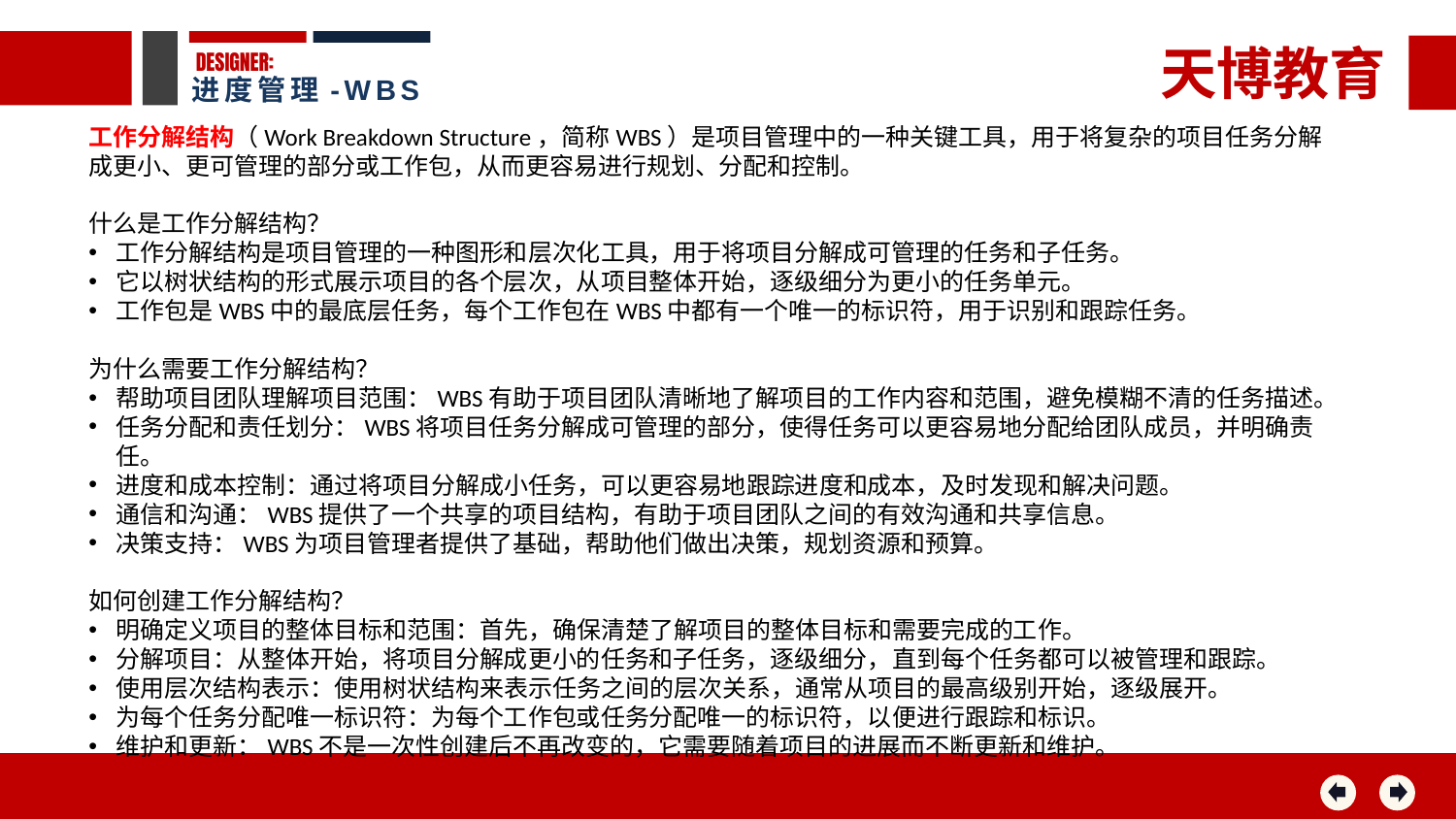

天博教育
DESIGNER:
进度管理-WBS
工作分解结构（Work Breakdown Structure，简称WBS）是项目管理中的一种关键工具，用于将复杂的项目任务分解成更小、更可管理的部分或工作包，从而更容易进行规划、分配和控制。

什么是工作分解结构？
工作分解结构是项目管理的一种图形和层次化工具，用于将项目分解成可管理的任务和子任务。
它以树状结构的形式展示项目的各个层次，从项目整体开始，逐级细分为更小的任务单元。
工作包是WBS中的最底层任务，每个工作包在WBS中都有一个唯一的标识符，用于识别和跟踪任务。

为什么需要工作分解结构？
帮助项目团队理解项目范围：WBS有助于项目团队清晰地了解项目的工作内容和范围，避免模糊不清的任务描述。
任务分配和责任划分：WBS将项目任务分解成可管理的部分，使得任务可以更容易地分配给团队成员，并明确责任。
进度和成本控制：通过将项目分解成小任务，可以更容易地跟踪进度和成本，及时发现和解决问题。
通信和沟通：WBS提供了一个共享的项目结构，有助于项目团队之间的有效沟通和共享信息。
决策支持：WBS为项目管理者提供了基础，帮助他们做出决策，规划资源和预算。

如何创建工作分解结构？
明确定义项目的整体目标和范围：首先，确保清楚了解项目的整体目标和需要完成的工作。
分解项目：从整体开始，将项目分解成更小的任务和子任务，逐级细分，直到每个任务都可以被管理和跟踪。
使用层次结构表示：使用树状结构来表示任务之间的层次关系，通常从项目的最高级别开始，逐级展开。
为每个任务分配唯一标识符：为每个工作包或任务分配唯一的标识符，以便进行跟踪和标识。
维护和更新：WBS不是一次性创建后不再改变的，它需要随着项目的进展而不断更新和维护。